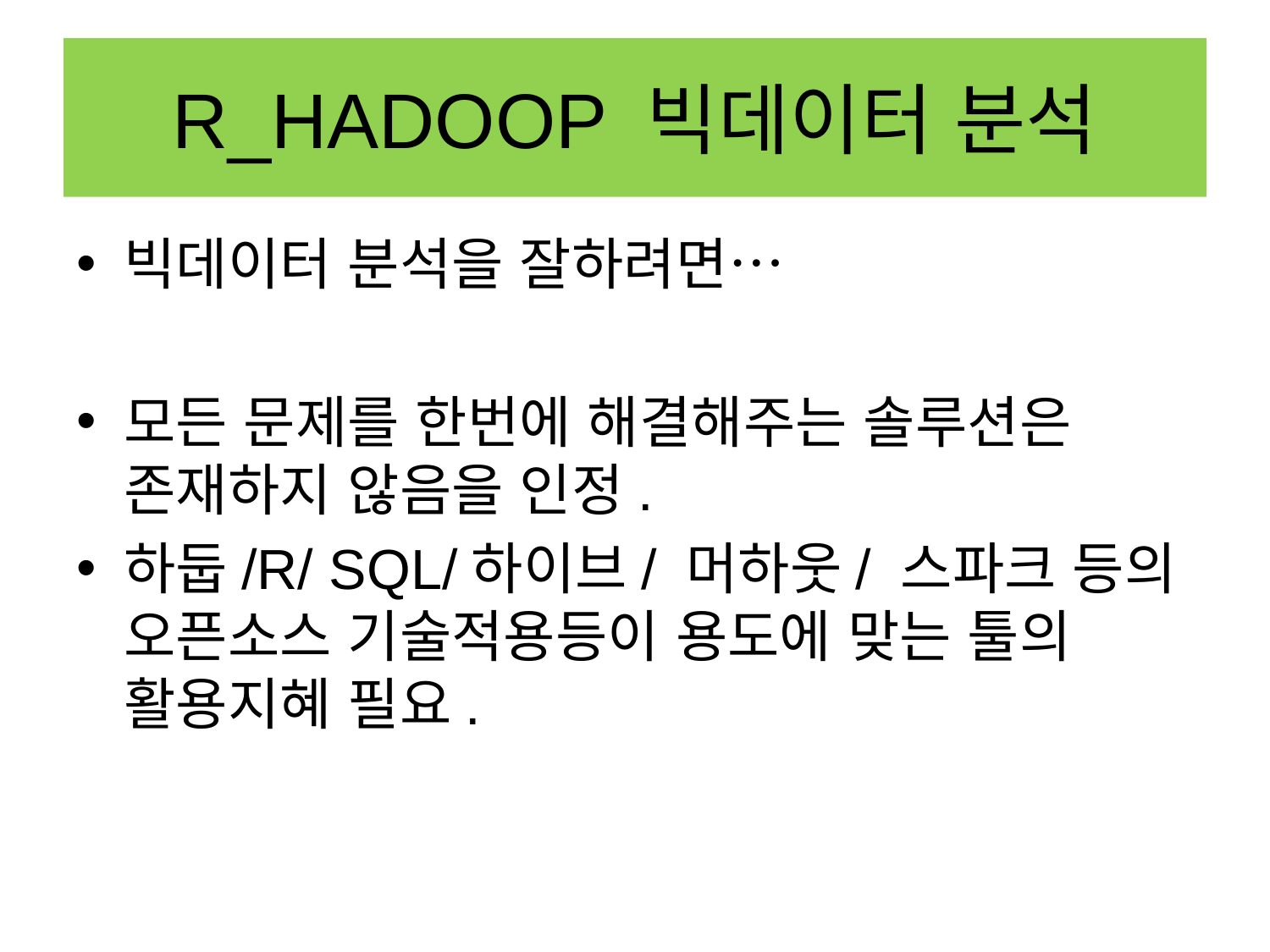

# R_HADOOP 빅데이터 분석
빅데이터 분석을 잘하려면…

모든 문제를 한번에 해결해주는 솔루션은 존재하지 않음을 인정.
하둡/R/ SQL/하이브/ 머하웃/ 스파크 등의 오픈소스 기술적용등이 용도에 맞는 툴의 활용지혜 필요.